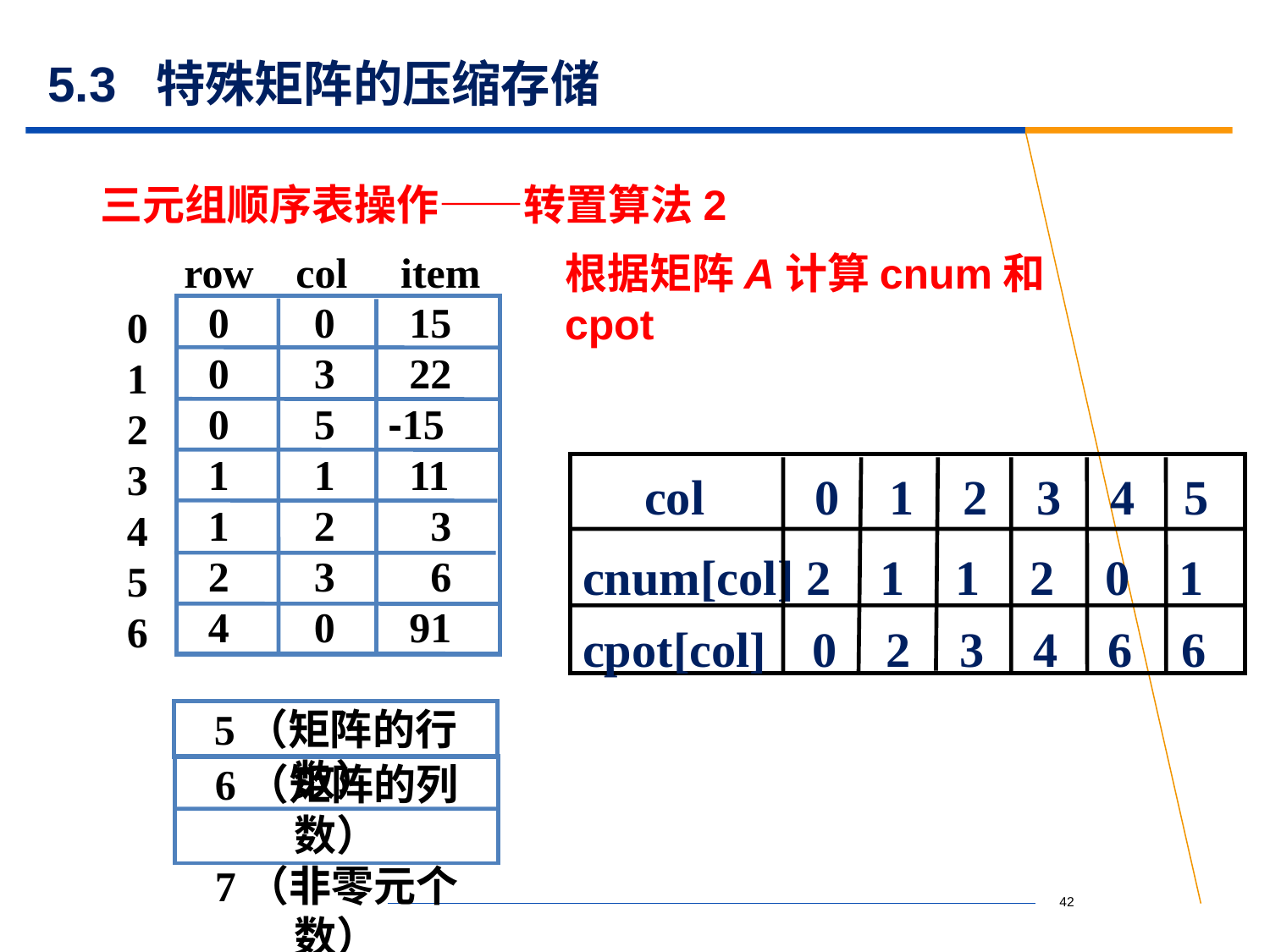

# 5.3  特殊矩阵的压缩存储
三元组顺序表操作——转置算法2
row    col     item
   0        0       15
   0        3       22
   0        5     -15
   1        1       11
   1        2         3
   2        3         6
   4        0       91

0
1
2
3
4
5
6

5（矩阵的行数）
6（矩阵的列数）
7（非零元个数）

根据矩阵A计算cnum和cpot
       col         0    1    2    3    4    5
 cnum[col] 2    1    1    2    0    1
 cpot[col]    0    2    3    4    6    6